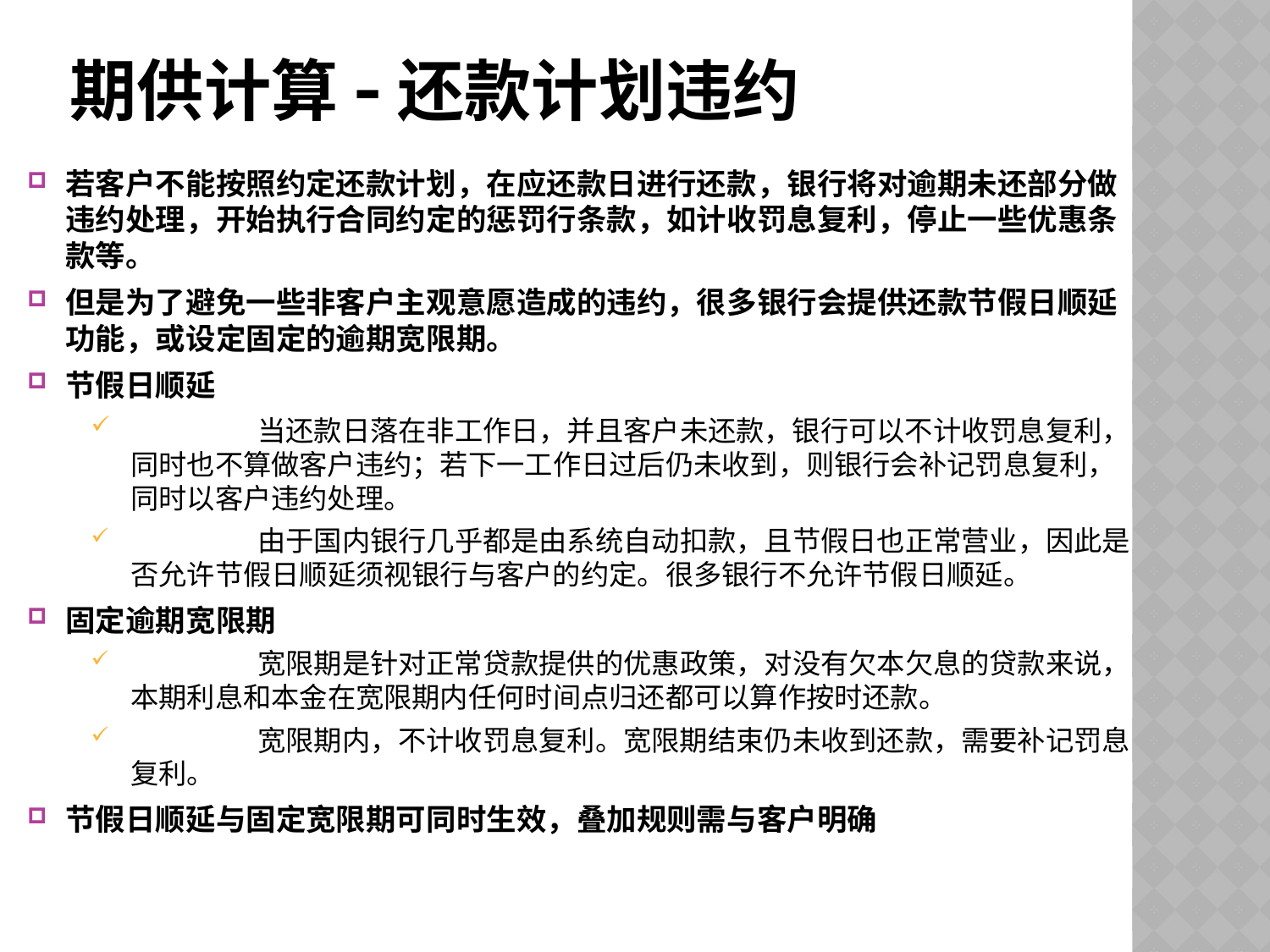

# 期供计算-还款计划违约
若客户不能按照约定还款计划，在应还款日进行还款，银行将对逾期未还部分做违约处理，开始执行合同约定的惩罚行条款，如计收罚息复利，停止一些优惠条款等。
但是为了避免一些非客户主观意愿造成的违约，很多银行会提供还款节假日顺延功能，或设定固定的逾期宽限期。
节假日顺延
	当还款日落在非工作日，并且客户未还款，银行可以不计收罚息复利，同时也不算做客户违约；若下一工作日过后仍未收到，则银行会补记罚息复利，同时以客户违约处理。
	由于国内银行几乎都是由系统自动扣款，且节假日也正常营业，因此是否允许节假日顺延须视银行与客户的约定。很多银行不允许节假日顺延。
固定逾期宽限期
	宽限期是针对正常贷款提供的优惠政策，对没有欠本欠息的贷款来说，本期利息和本金在宽限期内任何时间点归还都可以算作按时还款。
	宽限期内，不计收罚息复利。宽限期结束仍未收到还款，需要补记罚息复利。
节假日顺延与固定宽限期可同时生效，叠加规则需与客户明确